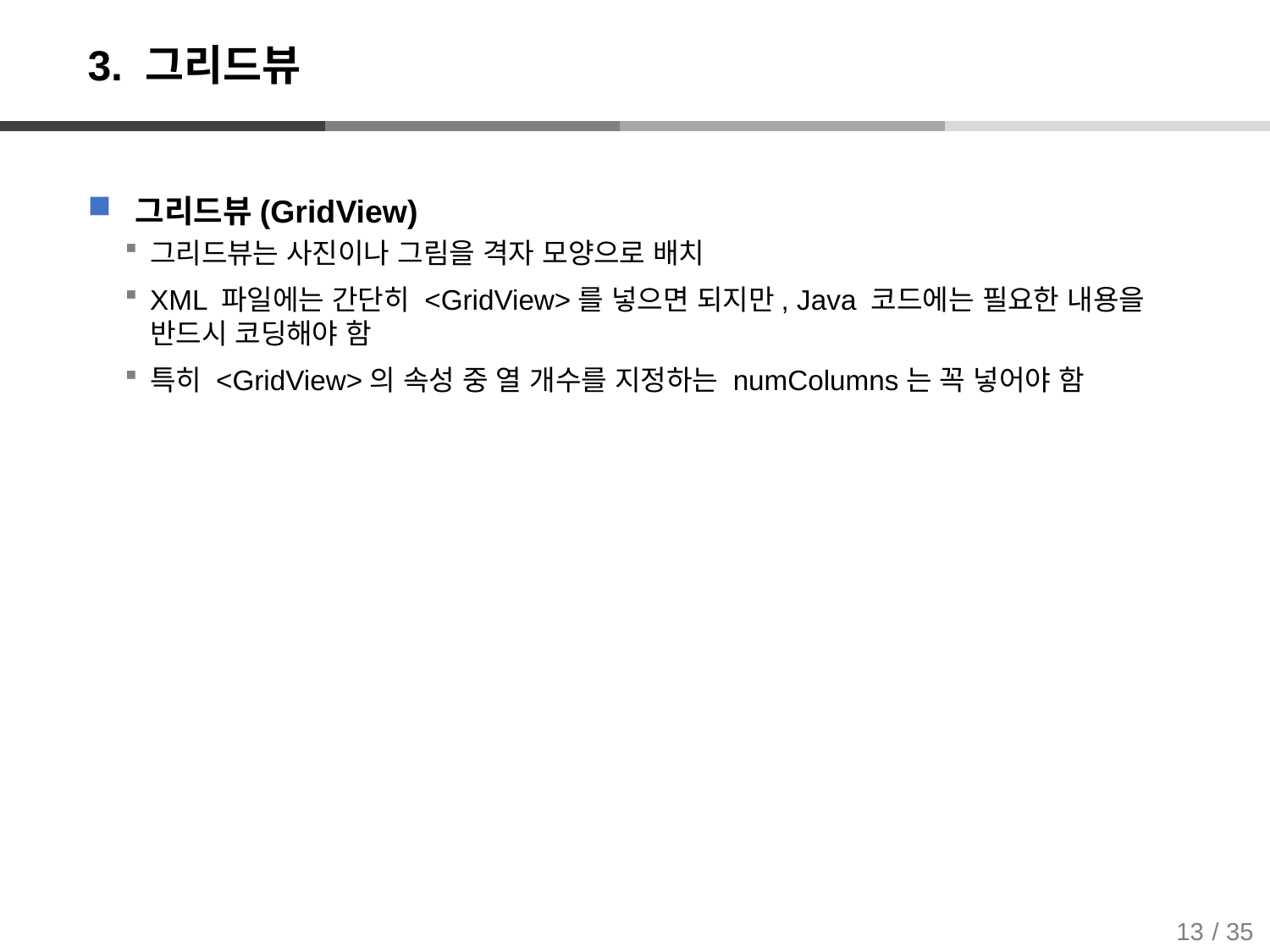

# 3. 그리드뷰
그리드뷰(GridView)
그리드뷰는 사진이나 그림을 격자 모양으로 배치
XML 파일에는 간단히 <GridView>를 넣으면 되지만, Java 코드에는 필요한 내용을 반드시 코딩해야 함
특히 <GridView>의 속성 중 열 개수를 지정하는 numColumns는 꼭 넣어야 함